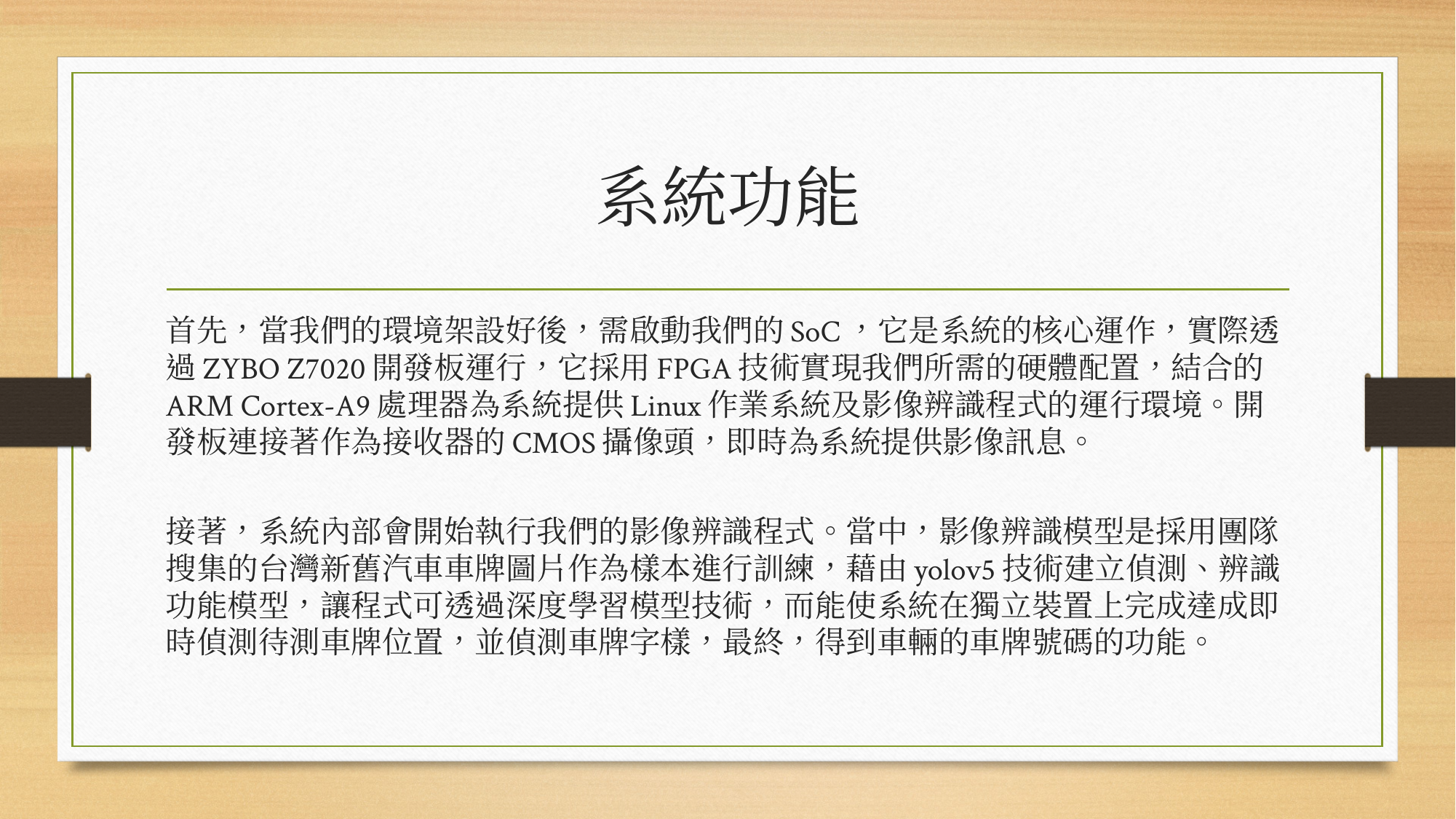

# 系統功能
首先，當我們的環境架設好後，需啟動我們的SoC，它是系統的核心運作，實際透過ZYBO Z7020開發板運行，它採用FPGA技術實現我們所需的硬體配置，結合的ARM Cortex-A9處理器為系統提供Linux作業系統及影像辨識程式的運行環境。開發板連接著作為接收器的CMOS攝像頭，即時為系統提供影像訊息。

接著，系統內部會開始執行我們的影像辨識程式。當中，影像辨識模型是採用團隊搜集的台灣新舊汽車車牌圖片作為樣本進行訓練，藉由yolov5技術建立偵測、辨識功能模型，讓程式可透過深度學習模型技術，而能使系統在獨立裝置上完成達成即時偵測待測車牌位置，並偵測車牌字樣，最終，得到車輛的車牌號碼的功能。